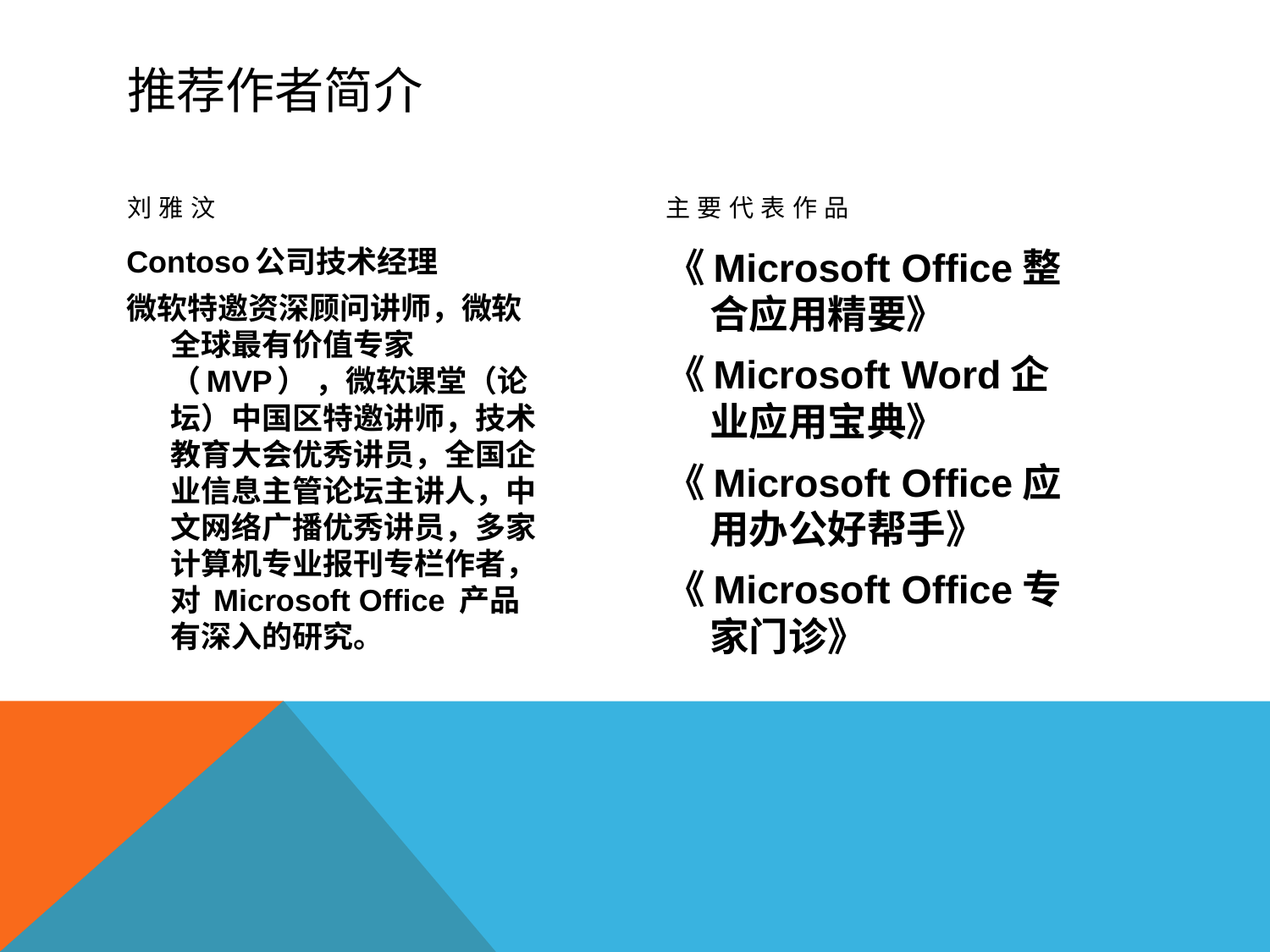

# 推荐作者简介
刘雅汶
主要代表作品
Contoso公司技术经理
微软特邀资深顾问讲师，微软全球最有价值专家 （MVP） ，微软课堂（论坛）中国区特邀讲师，技术教育大会优秀讲员，全国企业信息主管论坛主讲人，中文网络广播优秀讲员，多家计算机专业报刊专栏作者，对 Microsoft Office 产品有深入的研究。

《Microsoft Office整合应用精要》
《Microsoft Word企业应用宝典》
《Microsoft Office应用办公好帮手》
《Microsoft Office专家门诊》